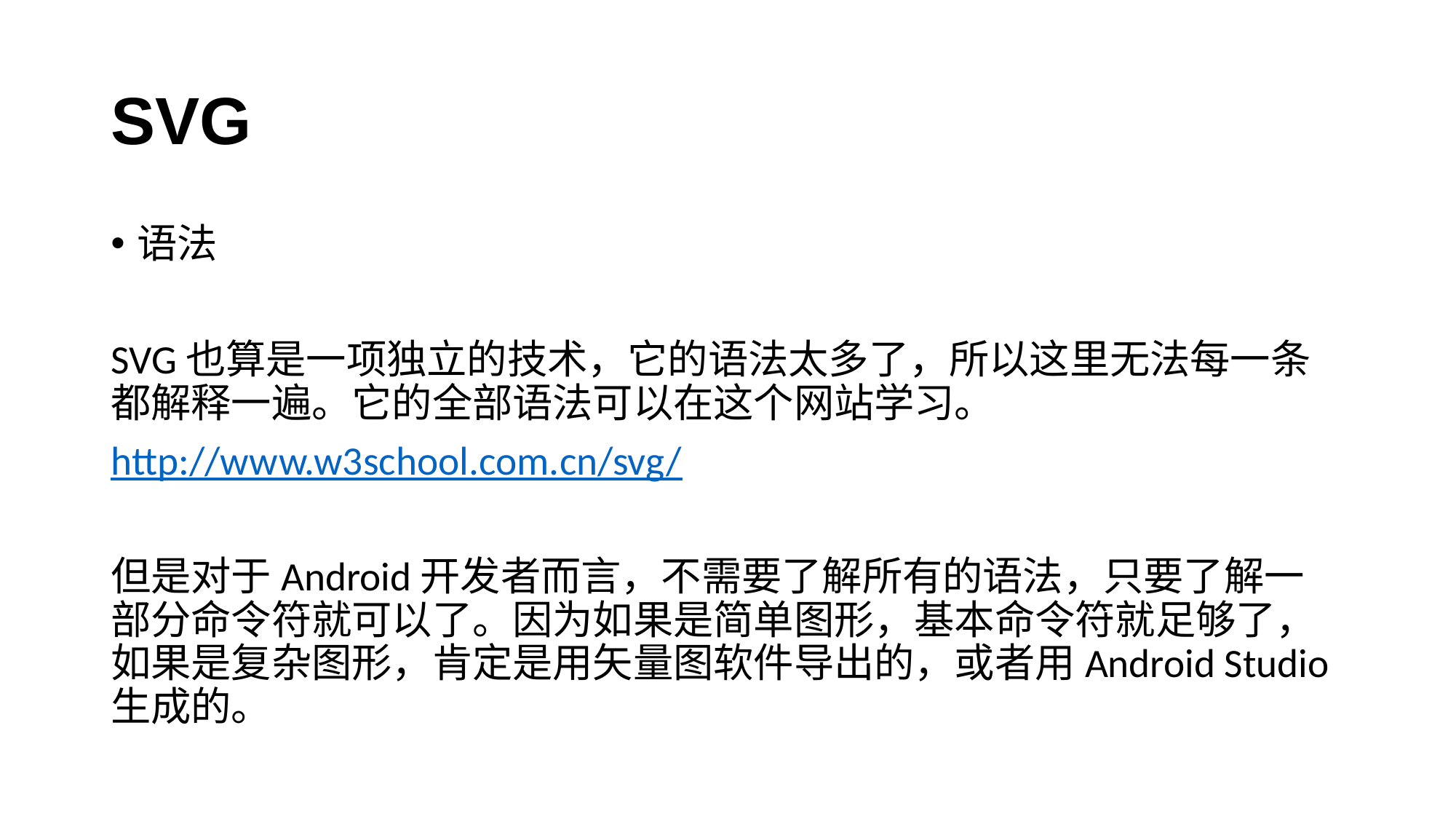

# SVG
语法

SVG也算是一项独立的技术，它的语法太多了，所以这里无法每一条都解释一遍。它的全部语法可以在这个网站学习。
http://www.w3school.com.cn/svg/

但是对于Android开发者而言，不需要了解所有的语法，只要了解一部分命令符就可以了。因为如果是简单图形，基本命令符就足够了，如果是复杂图形，肯定是用矢量图软件导出的，或者用Android Studio生成的。